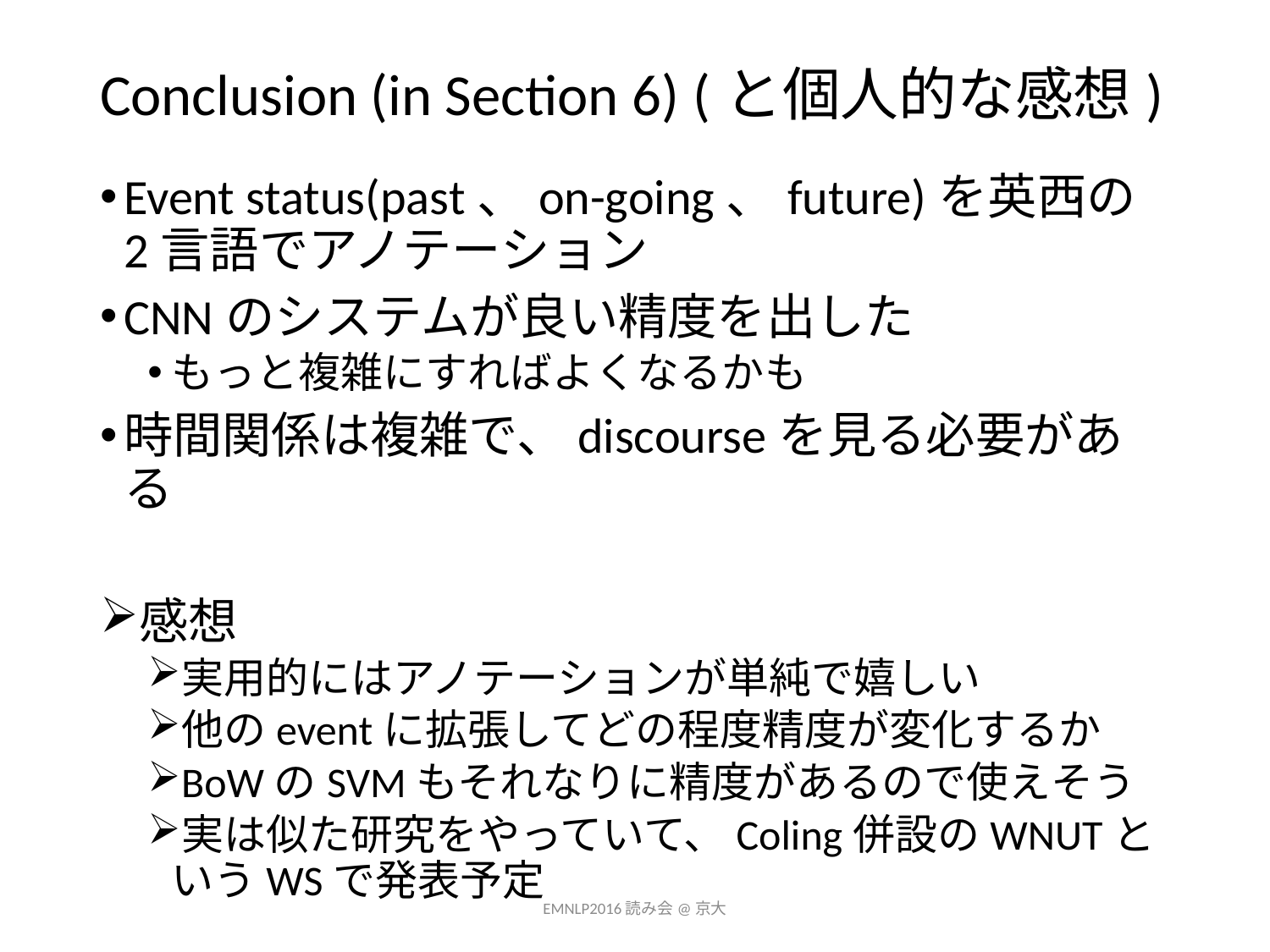

# Conclusion (in Section 6) (と個人的な感想)
Event status(past、on-going、future)を英西の2言語でアノテーション
CNNのシステムが良い精度を出した
もっと複雑にすればよくなるかも
時間関係は複雑で、discourseを見る必要がある

感想
実用的にはアノテーションが単純で嬉しい
他のeventに拡張してどの程度精度が変化するか
BoWのSVMもそれなりに精度があるので使えそう
実は似た研究をやっていて、Coling併設のWNUTというWSで発表予定

EMNLP2016読み会@京大